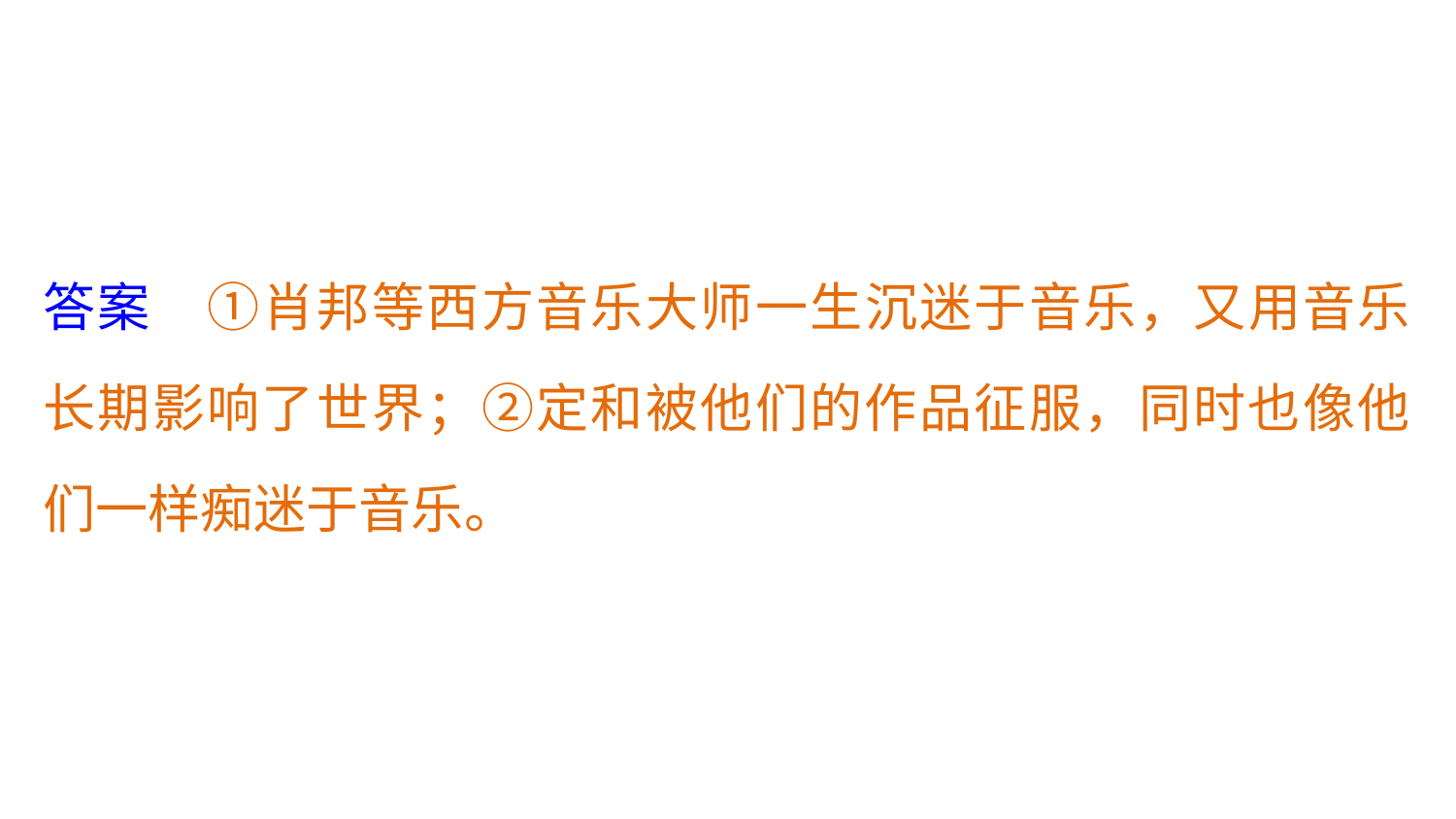

答案　①肖邦等西方音乐大师一生沉迷于音乐，又用音乐长期影响了世界；②定和被他们的作品征服，同时也像他们一样痴迷于音乐。